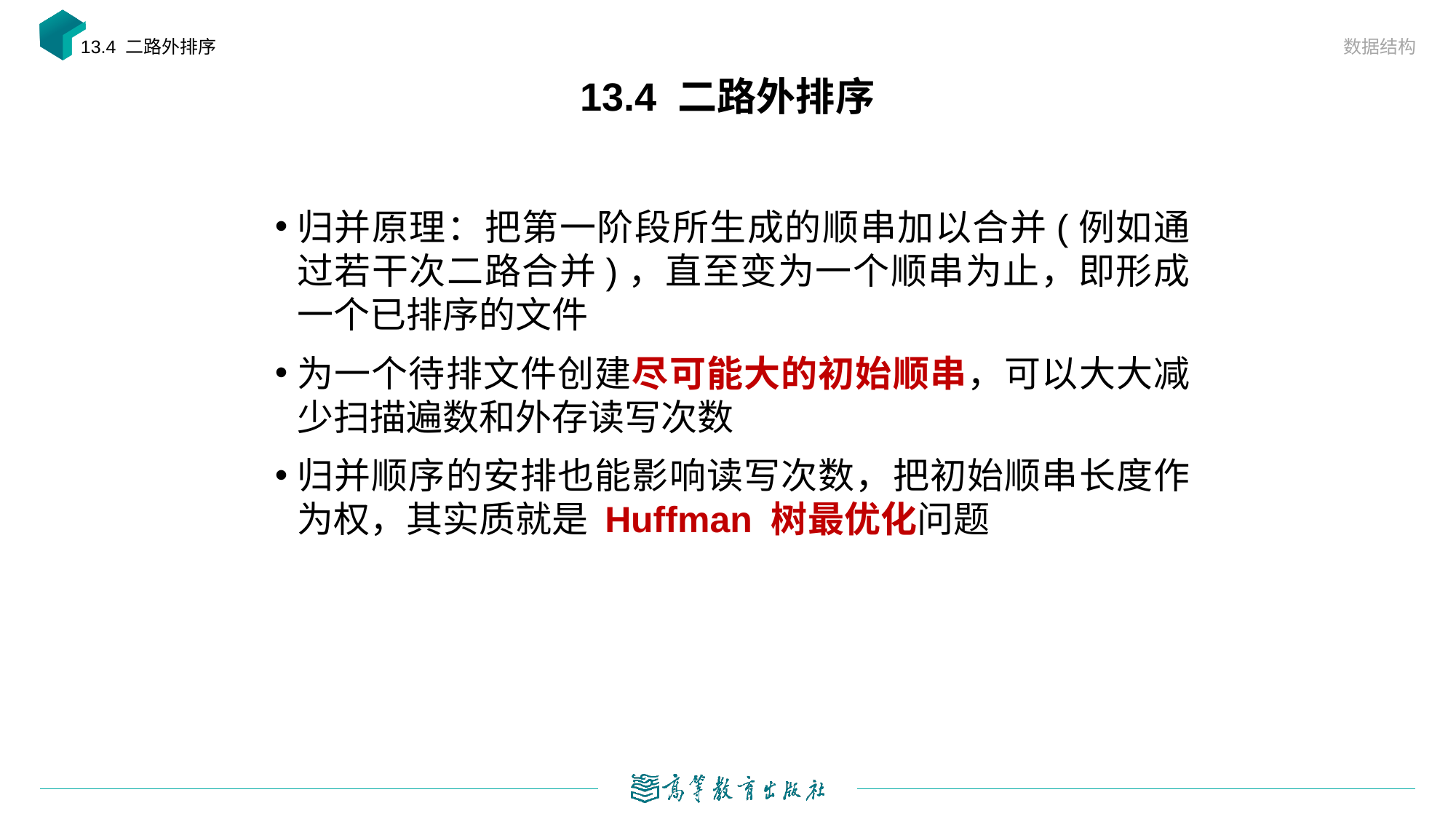

数据结构
13.4 二路外排序
# 13.4 二路外排序
归并原理：把第一阶段所生成的顺串加以合并(例如通过若干次二路合并)，直至变为一个顺串为止，即形成一个已排序的文件
为一个待排文件创建尽可能大的初始顺串，可以大大减少扫描遍数和外存读写次数
归并顺序的安排也能影响读写次数，把初始顺串长度作为权，其实质就是 Huffman 树最优化问题